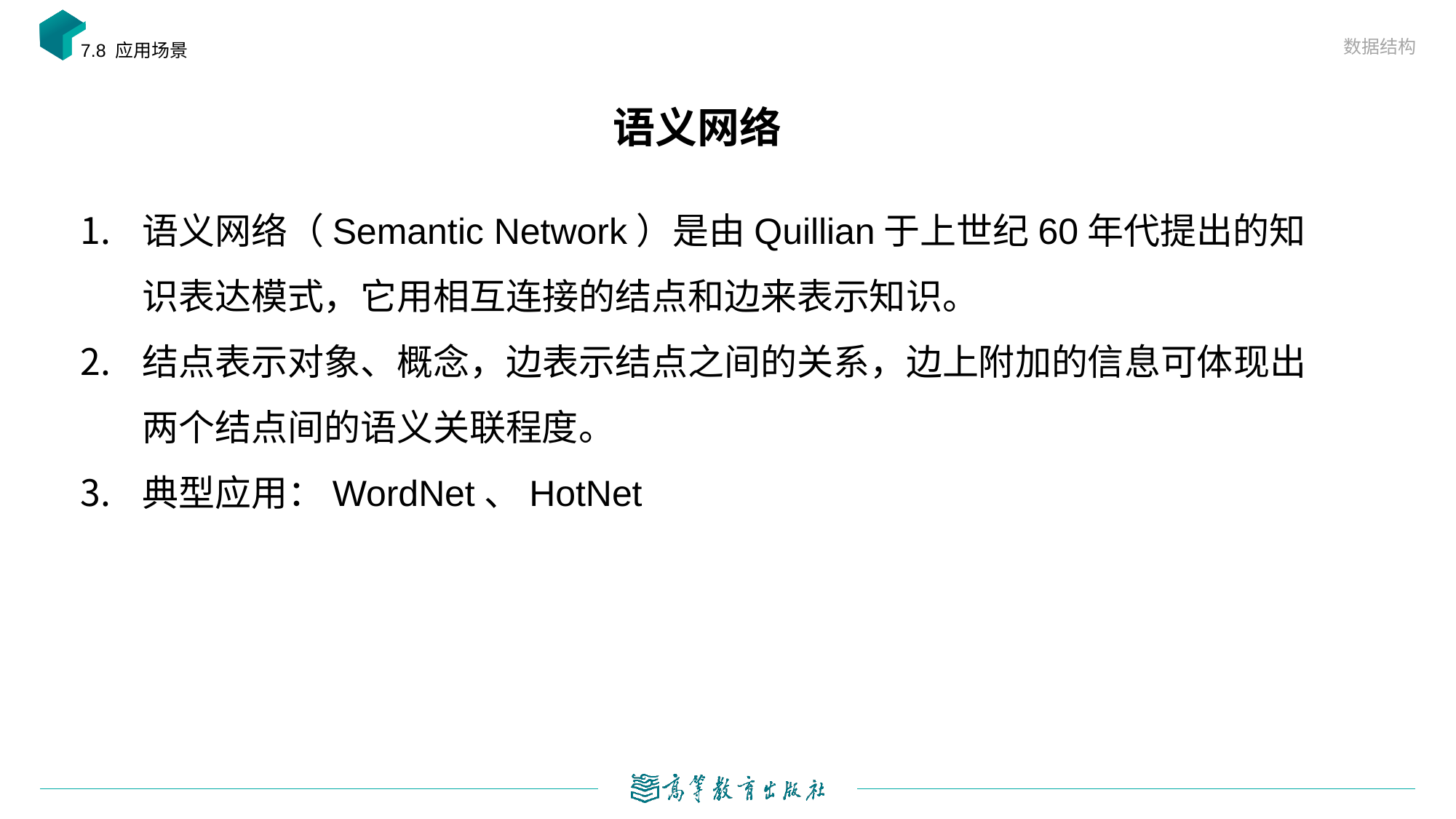

数据结构
7.8 应用场景

# 语义网络
语义网络（Semantic Network）是由Quillian于上世纪60年代提出的知识表达模式，它用相互连接的结点和边来表示知识。
结点表示对象、概念，边表示结点之间的关系，边上附加的信息可体现出两个结点间的语义关联程度。
典型应用：WordNet、HotNet